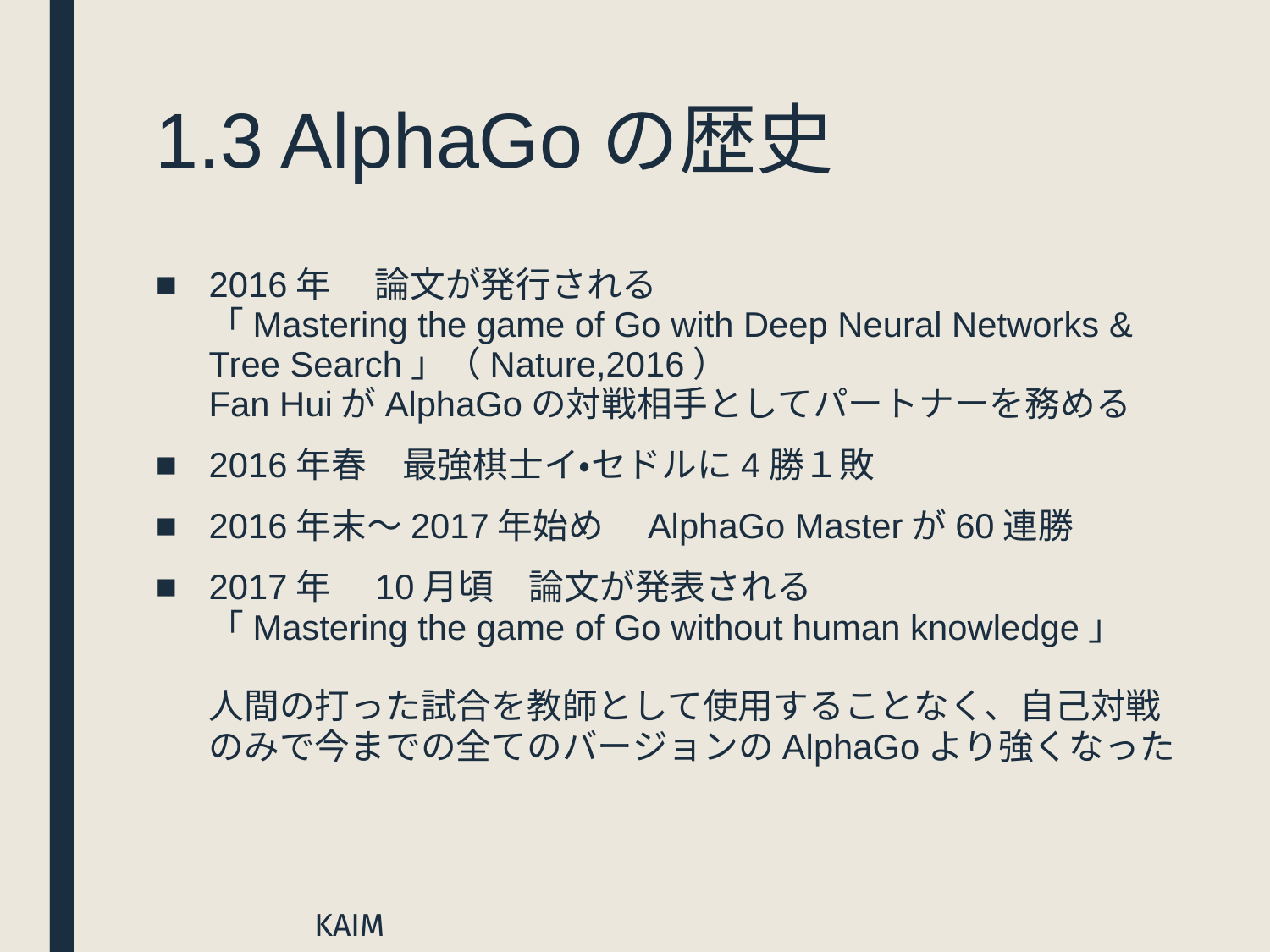

# 1.3 AlphaGoの歴史
2016年　 論文が発行される
「Mastering the game of Go with Deep Neural Networks & Tree Search」（Nature,2016）
Fan HuiがAlphaGoの対戦相手としてパートナーを務める
2016年春　最強棋士イ・セドルに4勝１敗
2016年末～2017年始め　AlphaGo Masterが60連勝
2017年　10月頃　論文が発表される
「Mastering the game of Go without human knowledge」
人間の打った試合を教師として使用することなく、自己対戦のみで今までの全てのバージョンのAlphaGoより強くなった

KAIM